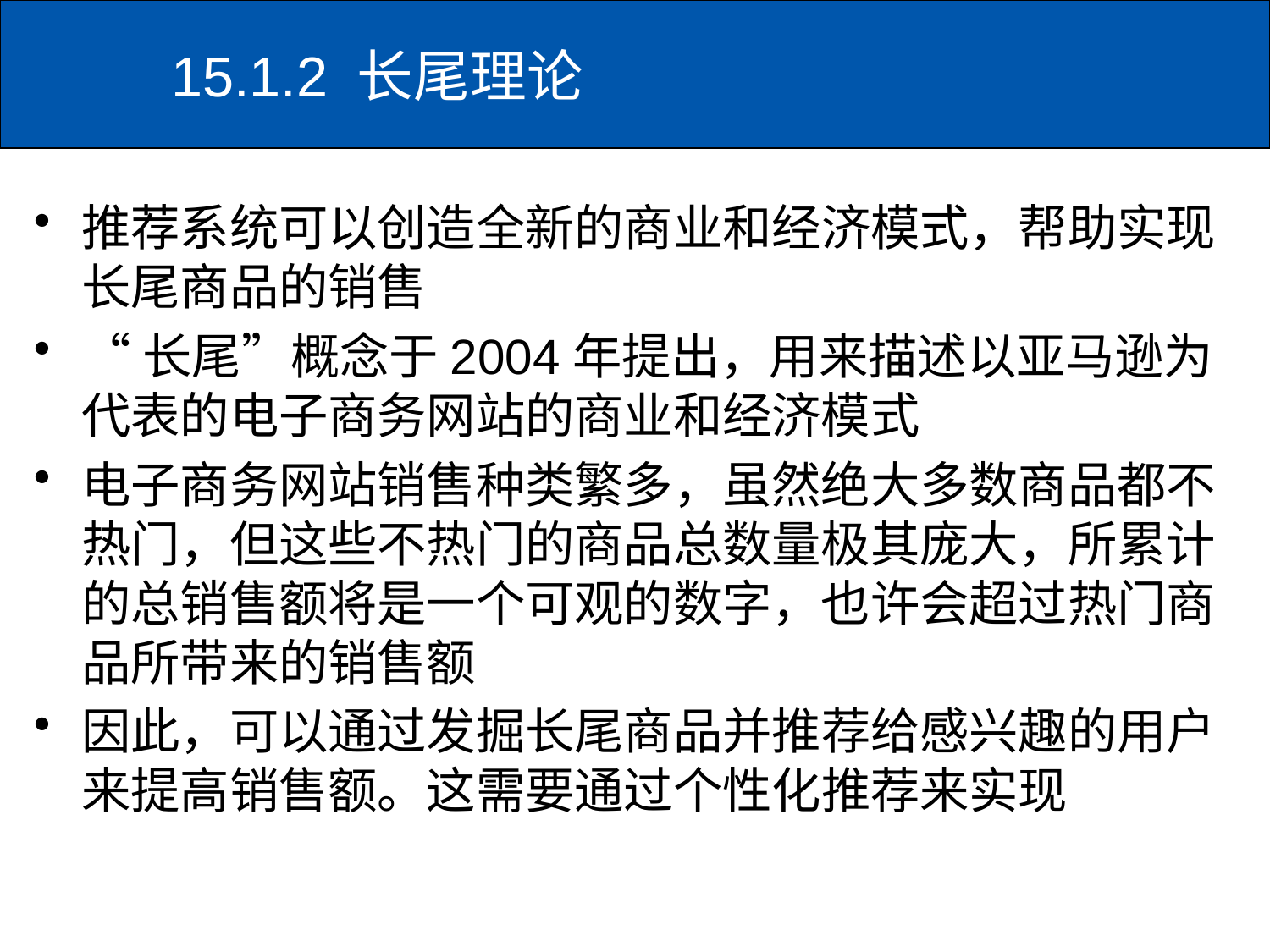

15.1.2 长尾理论
# 推荐系统可以创造全新的商业和经济模式，帮助实现长尾商品的销售
“长尾”概念于2004年提出，用来描述以亚马逊为代表的电子商务网站的商业和经济模式
电子商务网站销售种类繁多，虽然绝大多数商品都不热门，但这些不热门的商品总数量极其庞大，所累计的总销售额将是一个可观的数字，也许会超过热门商品所带来的销售额
因此，可以通过发掘长尾商品并推荐给感兴趣的用户来提高销售额。这需要通过个性化推荐来实现